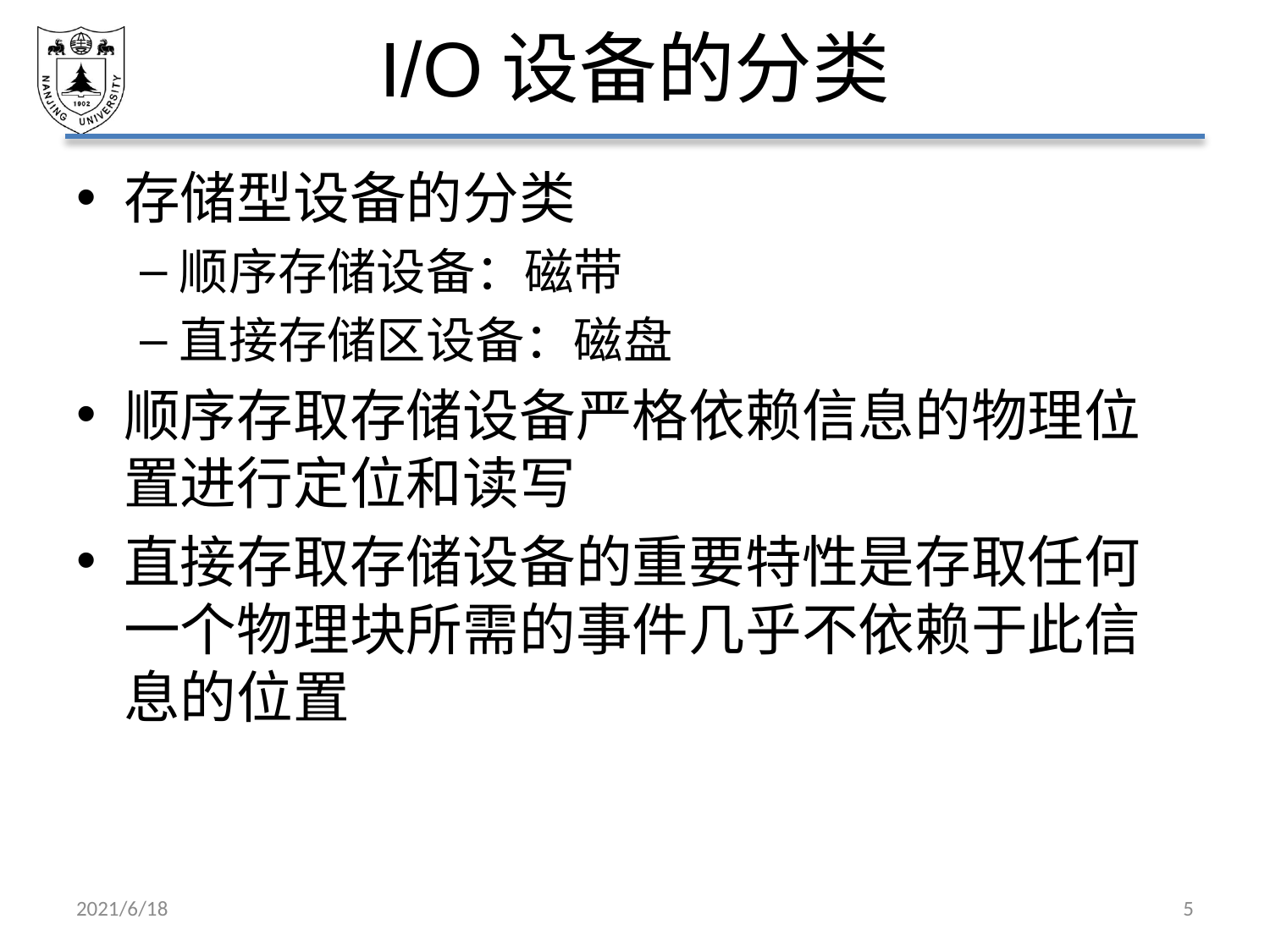

# I/O设备的分类
存储型设备的分类
顺序存储设备：磁带
直接存储区设备：磁盘
顺序存取存储设备严格依赖信息的物理位置进行定位和读写
直接存取存储设备的重要特性是存取任何一个物理块所需的事件几乎不依赖于此信息的位置
2021/6/18
5